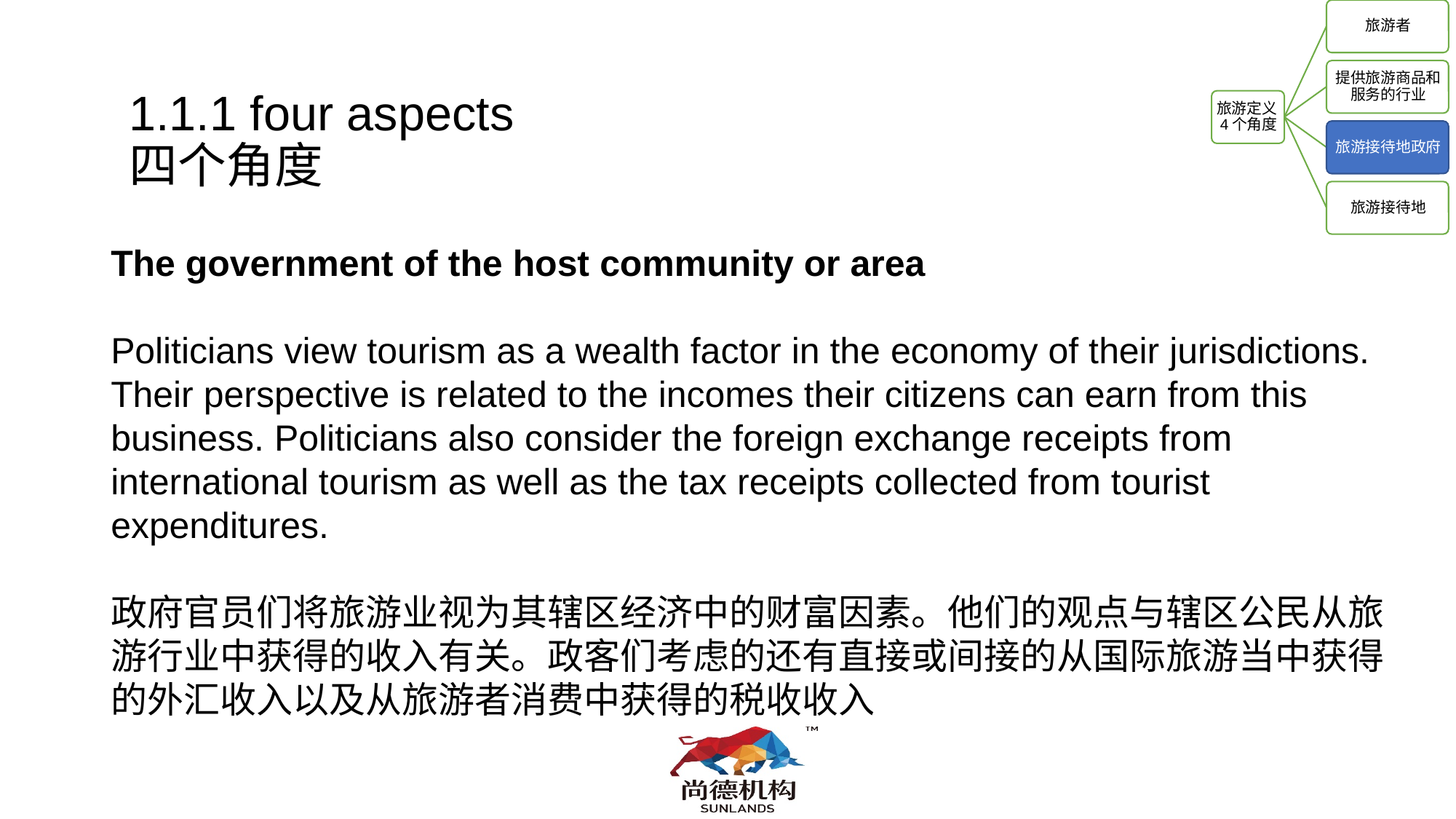

旅游定义4个角度

旅游者

提供旅游商品和服务的行业

旅游接待地政府

旅游接待地
1.1.1 four aspects
四个角度
The government of the host community or area

Politicians view tourism as a wealth factor in the economy of their jurisdictions. Their perspective is related to the incomes their citizens can earn from this business. Politicians also consider the foreign exchange receipts from international tourism as well as the tax receipts collected from tourist expenditures.

政府官员们将旅游业视为其辖区经济中的财富因素。他们的观点与辖区公民从旅游行业中获得的收入有关。政客们考虑的还有直接或间接的从国际旅游当中获得的外汇收入以及从旅游者消费中获得的税收收入